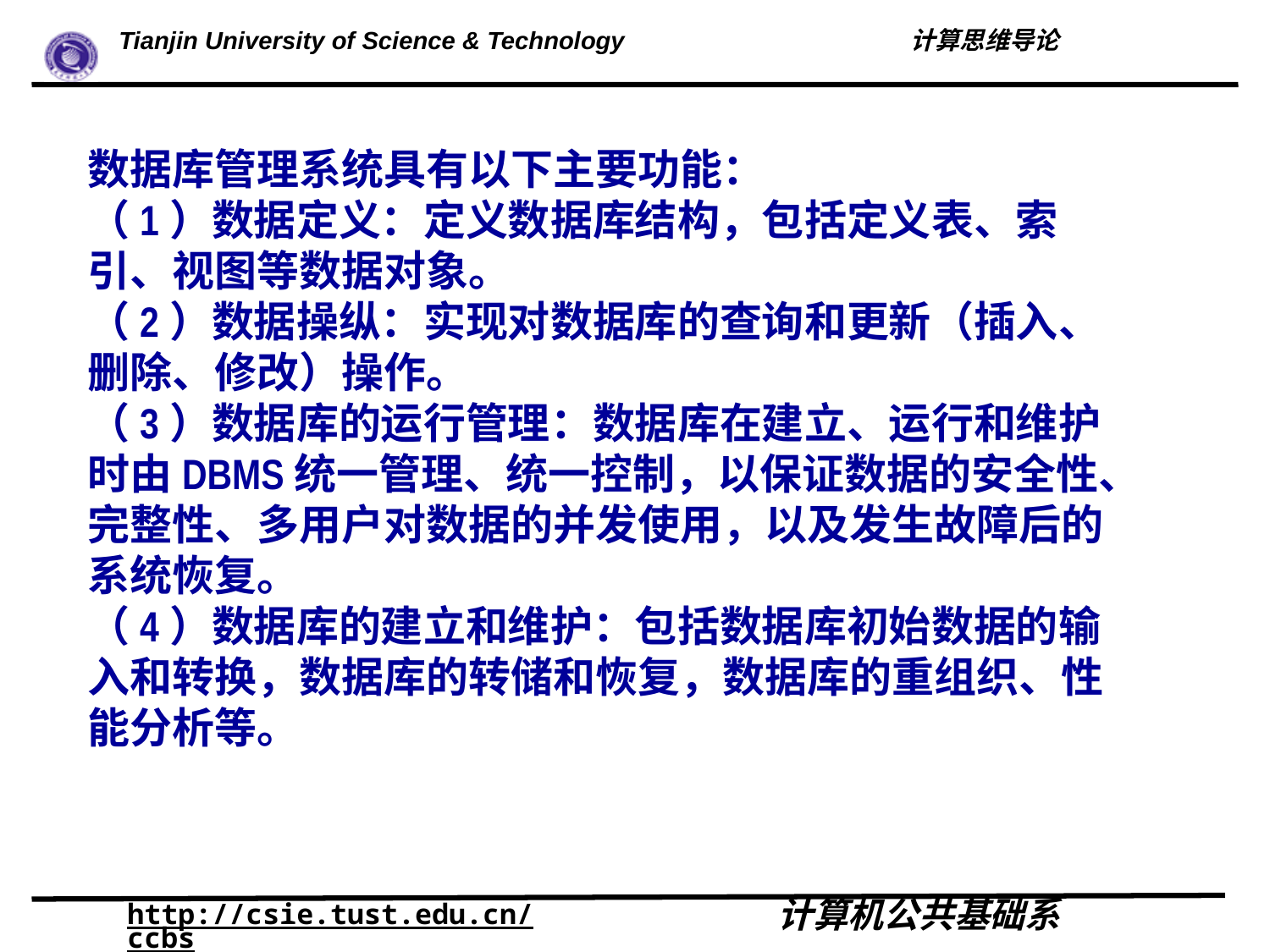

数据库管理系统具有以下主要功能：
（1）数据定义：定义数据库结构，包括定义表、索引、视图等数据对象。
（2）数据操纵：实现对数据库的查询和更新（插入、删除、修改）操作。
（3）数据库的运行管理：数据库在建立、运行和维护时由DBMS统一管理、统一控制，以保证数据的安全性、完整性、多用户对数据的并发使用，以及发生故障后的系统恢复。
（4）数据库的建立和维护：包括数据库初始数据的输入和转换，数据库的转储和恢复，数据库的重组织、性能分析等。